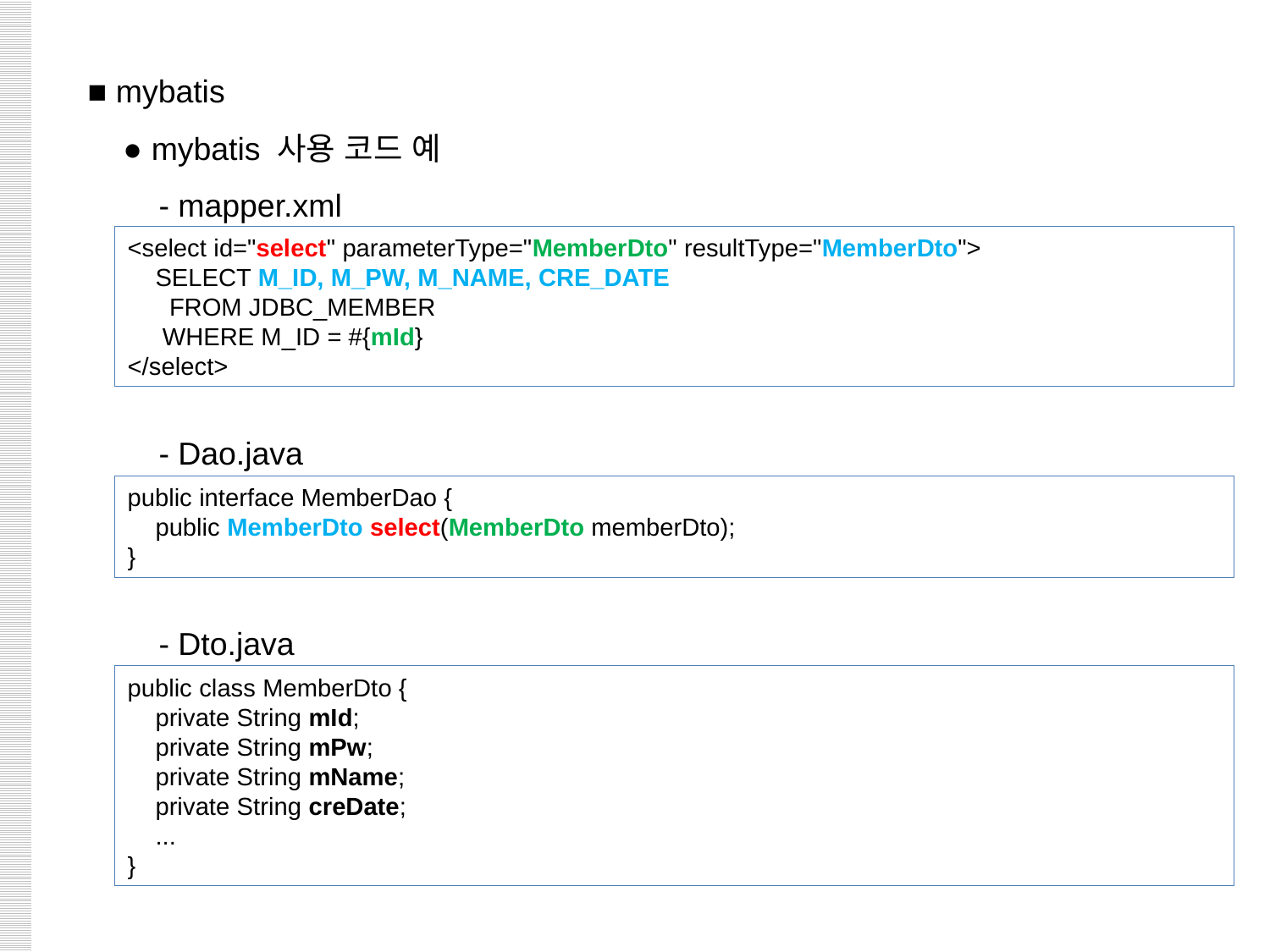

■ mybatis
    ● mybatis 사용 코드 예
        - mapper.xml

        - Dao.java

        - Dto.java
<select id="select" parameterType="MemberDto" resultType="MemberDto">
    SELECT M_ID, M_PW, M_NAME, CRE_DATE
      FROM JDBC_MEMBER
     WHERE M_ID = #{mId}
</select>
public interface MemberDao {
    public MemberDto select(MemberDto memberDto);
}
public class MemberDto {
    private String mId;
    private String mPw;
    private String mName;
    private String creDate;
    ...
}